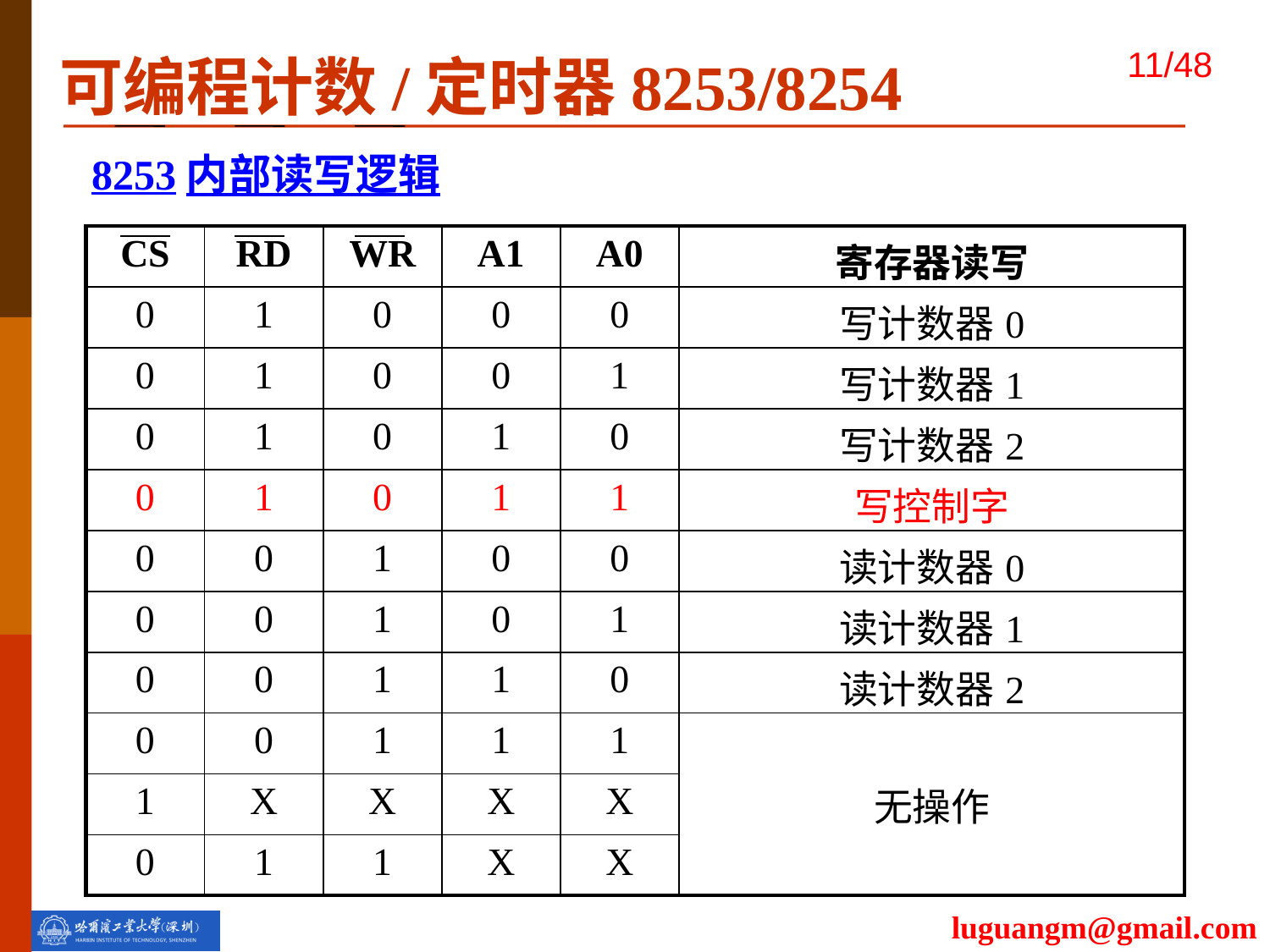

可编程计数/定时器8253/8254

8253内部读写逻辑
| CS | RD | WR | A1 | A0 | 寄存器读写 |
| --- | --- | --- | --- | --- | --- |
| 0 | 1 | 0 | 0 | 0 | 写计数器0 |
| 0 | 1 | 0 | 0 | 1 | 写计数器1 |
| 0 | 1 | 0 | 1 | 0 | 写计数器2 |
| 0 | 1 | 0 | 1 | 1 | 写控制字 |
| 0 | 0 | 1 | 0 | 0 | 读计数器0 |
| 0 | 0 | 1 | 0 | 1 | 读计数器1 |
| 0 | 0 | 1 | 1 | 0 | 读计数器2 |
| 0 | 0 | 1 | 1 | 1 | 无操作 |
| 1 | X | X | X | X |  |
| 0 | 1 | 1 | X | X |  |